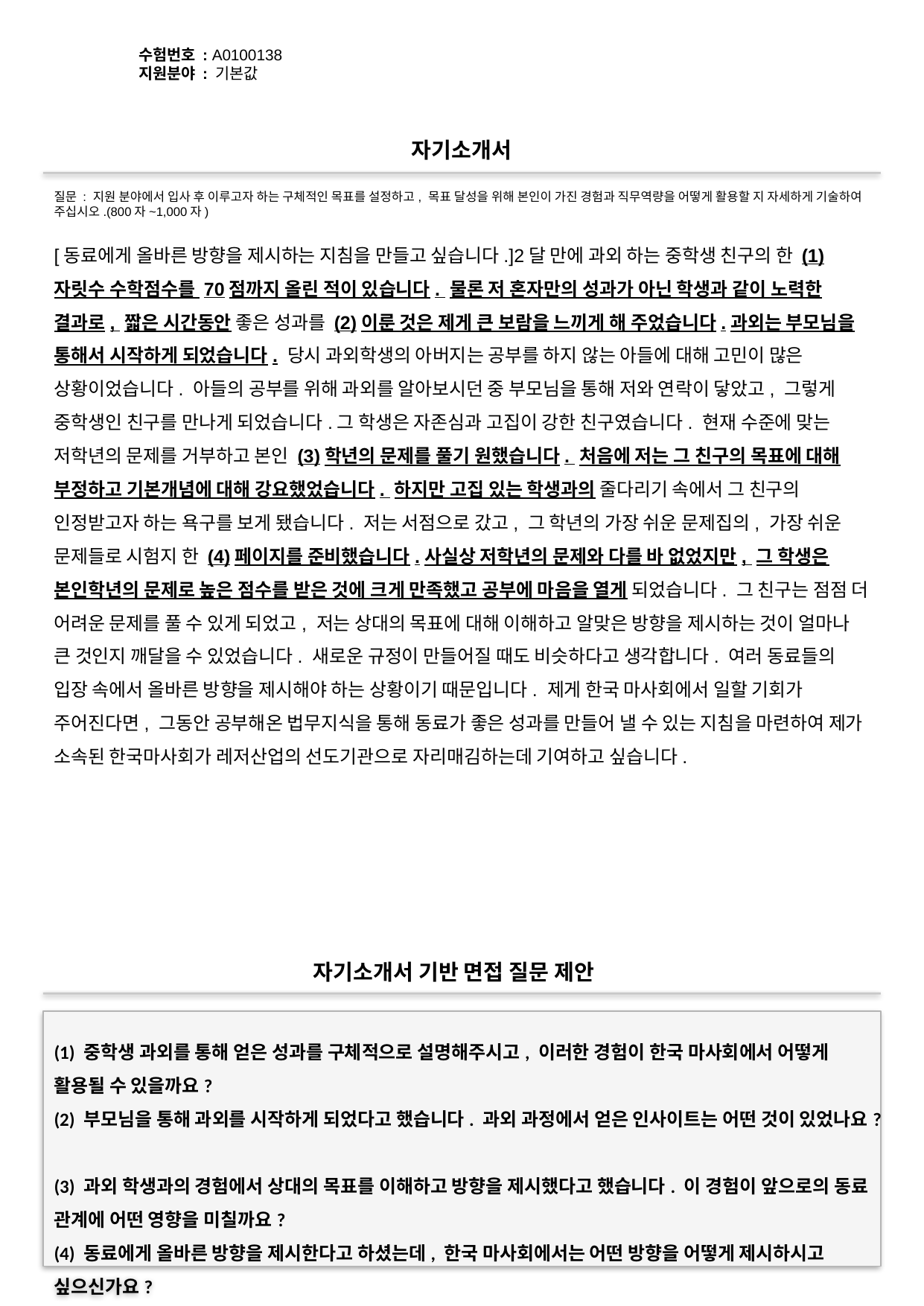

수험번호 : A0100138
지원분야 : 기본값
#

자기소개서

질문 : 지원 분야에서 입사 후 이루고자 하는 구체적인 목표를 설정하고, 목표 달성을 위해 본인이 가진 경험과 직무역량을 어떻게 활용할 지 자세하게 기술하여 주십시오.(800자~1,000자)

[동료에게 올바른 방향을 제시하는 지침을 만들고 싶습니다.]2달 만에 과외 하는 중학생 친구의 한 (1)자릿수 수학점수를 70점까지 올린 적이 있습니다. 물론 저 혼자만의 성과가 아닌 학생과 같이 노력한 결과로, 짧은 시간동안 좋은 성과를 (2)이룬 것은 제게 큰 보람을 느끼게 해 주었습니다.과외는 부모님을 통해서 시작하게 되었습니다. 당시 과외학생의 아버지는 공부를 하지 않는 아들에 대해 고민이 많은 상황이었습니다. 아들의 공부를 위해 과외를 알아보시던 중 부모님을 통해 저와 연락이 닿았고, 그렇게 중학생인 친구를 만나게 되었습니다.그 학생은 자존심과 고집이 강한 친구였습니다. 현재 수준에 맞는 저학년의 문제를 거부하고 본인 (3)학년의 문제를 풀기 원했습니다. 처음에 저는 그 친구의 목표에 대해 부정하고 기본개념에 대해 강요했었습니다. 하지만 고집 있는 학생과의 줄다리기 속에서 그 친구의 인정받고자 하는 욕구를 보게 됐습니다. 저는 서점으로 갔고, 그 학년의 가장 쉬운 문제집의, 가장 쉬운 문제들로 시험지 한 (4)페이지를 준비했습니다.사실상 저학년의 문제와 다를 바 없었지만, 그 학생은 본인학년의 문제로 높은 점수를 받은 것에 크게 만족했고 공부에 마음을 열게 되었습니다. 그 친구는 점점 더 어려운 문제를 풀 수 있게 되었고, 저는 상대의 목표에 대해 이해하고 알맞은 방향을 제시하는 것이 얼마나 큰 것인지 깨달을 수 있었습니다. 새로운 규정이 만들어질 때도 비슷하다고 생각합니다. 여러 동료들의 입장 속에서 올바른 방향을 제시해야 하는 상황이기 때문입니다. 제게 한국 마사회에서 일할 기회가 주어진다면, 그동안 공부해온 법무지식을 통해 동료가 좋은 성과를 만들어 낼 수 있는 지침을 마련하여 제가 소속된 한국마사회가 레저산업의 선도기관으로 자리매김하는데 기여하고 싶습니다.

자기소개서 기반 면접 질문 제안

(1) 중학생 과외를 통해 얻은 성과를 구체적으로 설명해주시고, 이러한 경험이 한국 마사회에서 어떻게 활용될 수 있을까요?
(2) 부모님을 통해 과외를 시작하게 되었다고 했습니다. 과외 과정에서 얻은 인사이트는 어떤 것이 있었나요?
(3) 과외 학생과의 경험에서 상대의 목표를 이해하고 방향을 제시했다고 했습니다. 이 경험이 앞으로의 동료 관계에 어떤 영향을 미칠까요?
(4) 동료에게 올바른 방향을 제시한다고 하셨는데, 한국 마사회에서는 어떤 방향을 어떻게 제시하시고 싶으신가요?